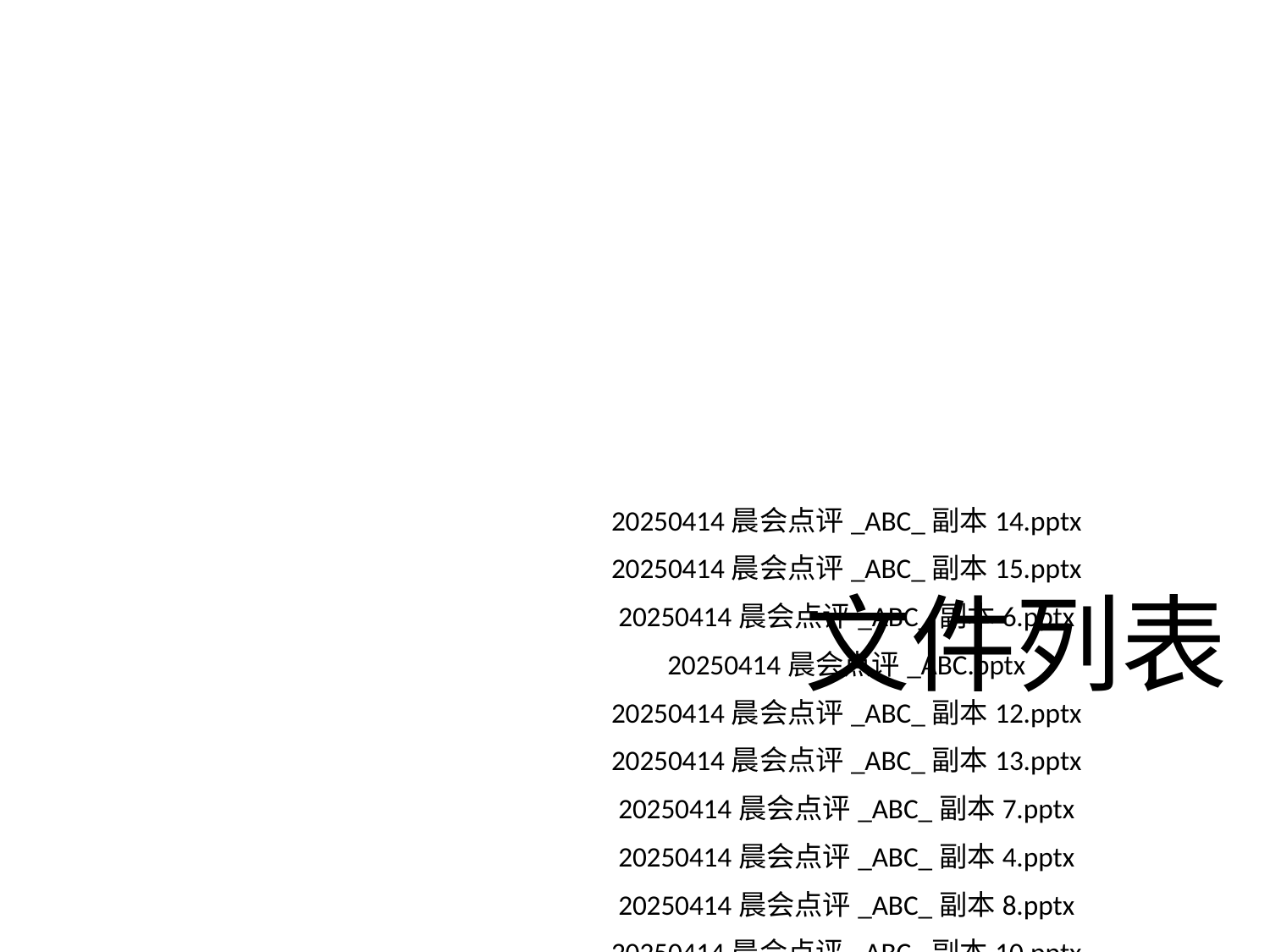

# 文件列表
20250414晨会点评_ABC_副本14.pptx
20250414晨会点评_ABC_副本15.pptx
20250414晨会点评_ABC_副本6.pptx
20250414晨会点评_ABC.pptx
20250414晨会点评_ABC_副本12.pptx
20250414晨会点评_ABC_副本13.pptx
20250414晨会点评_ABC_副本7.pptx
20250414晨会点评_ABC_副本4.pptx
20250414晨会点评_ABC_副本8.pptx
20250414晨会点评_ABC_副本10.pptx
20250414晨会点评_ABC_副本.pptx
20250414晨会点评_ABC_副本11.pptx
20250414晨会点评_ABC_副本9.pptx
20250414晨会点评_ABC_副本5.pptx
20250414晨会点评_ABC_副本2.pptx
20250414晨会点评_ABC_副本3.pptx